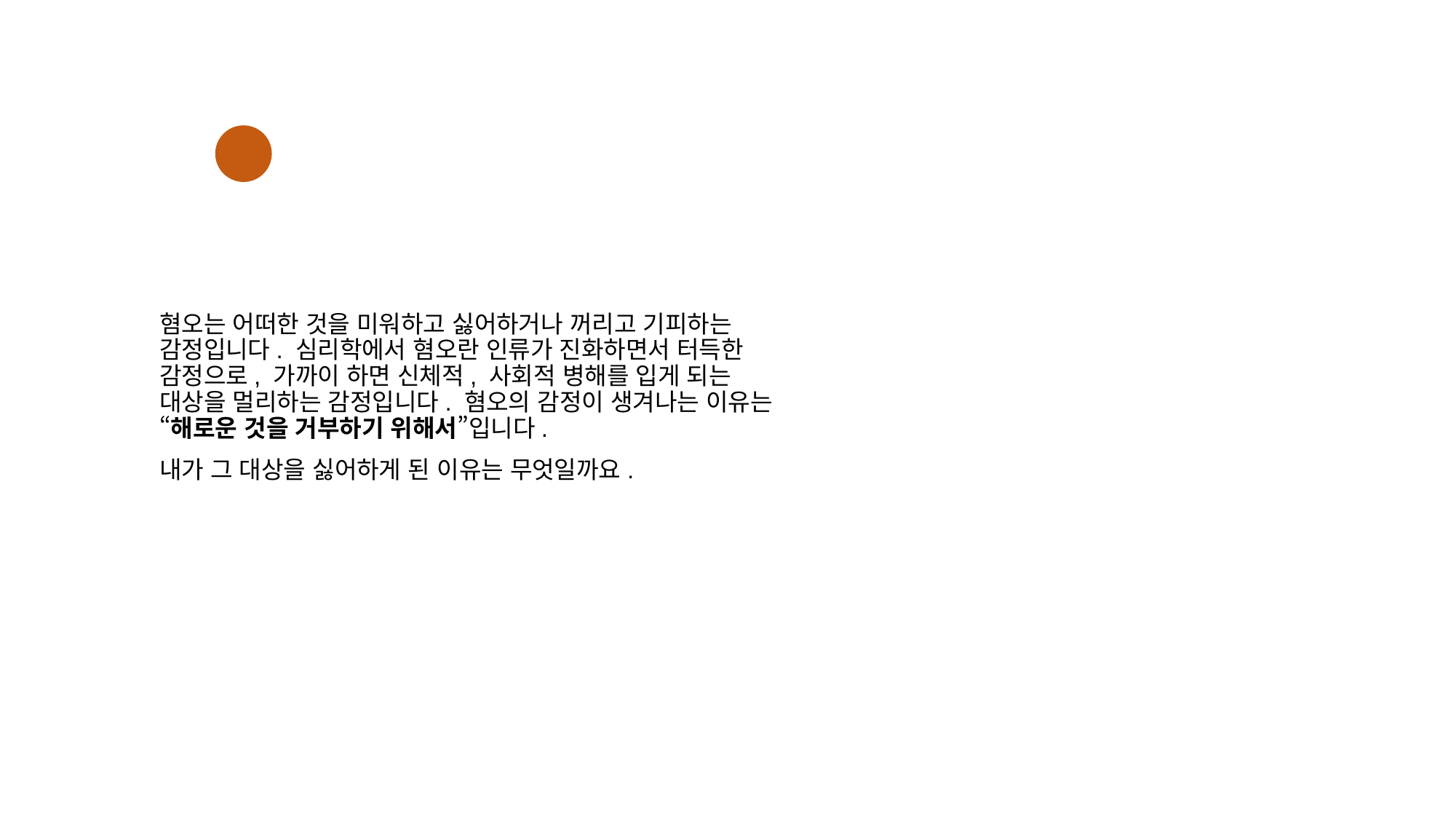

혐오는 어떠한 것을 미워하고 싫어하거나 꺼리고 기피하는 감정입니다. 심리학에서 혐오란 인류가 진화하면서 터득한 감정으로, 가까이 하면 신체적, 사회적 병해를 입게 되는 대상을 멀리하는 감정입니다. 혐오의 감정이 생겨나는 이유는 “해로운 것을 거부하기 위해서”입니다.
내가 그 대상을 싫어하게 된 이유는 무엇일까요.